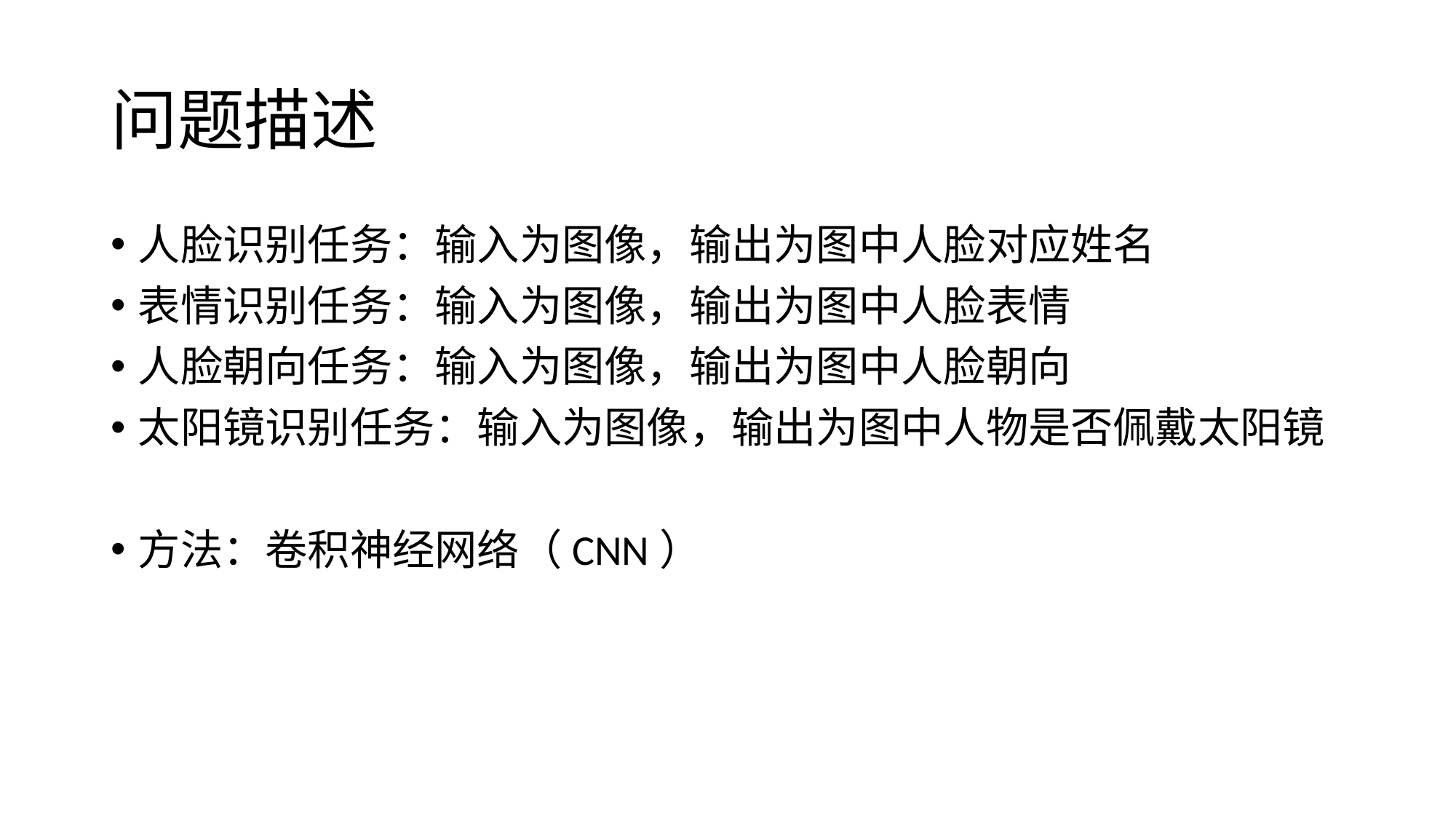

# 问题描述
人脸识别任务：输入为图像，输出为图中人脸对应姓名
表情识别任务：输入为图像，输出为图中人脸表情
人脸朝向任务：输入为图像，输出为图中人脸朝向
太阳镜识别任务：输入为图像，输出为图中人物是否佩戴太阳镜

方法：卷积神经网络（CNN）